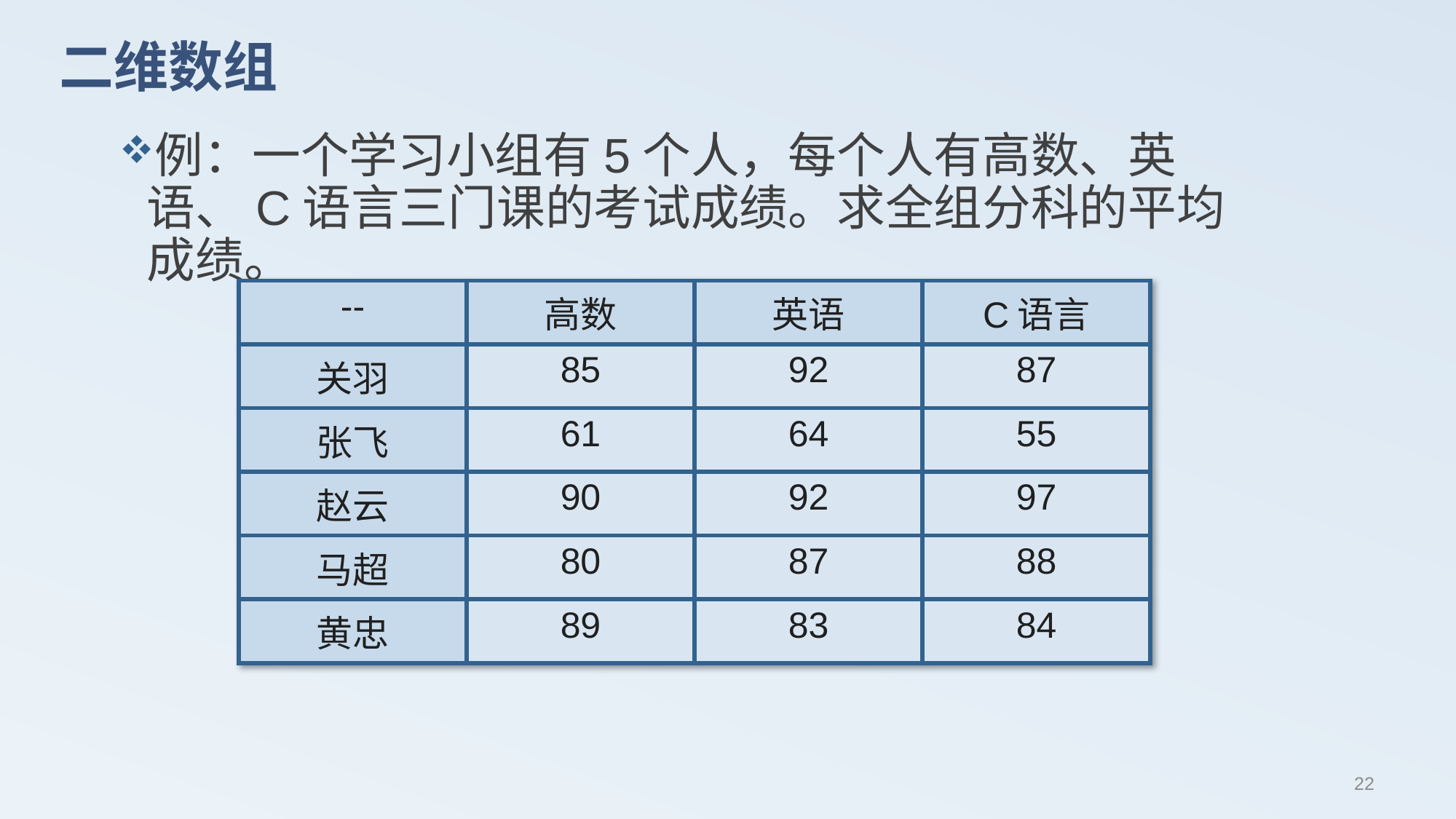

# 二维数组
例：一个学习小组有5个人，每个人有高数、英语、C语言三门课的考试成绩。求全组分科的平均成绩。
| -- | 高数 | 英语 | C语言 |
| --- | --- | --- | --- |
| 关羽 | 85 | 92 | 87 |
| 张飞 | 61 | 64 | 55 |
| 赵云 | 90 | 92 | 97 |
| 马超 | 80 | 87 | 88 |
| 黄忠 | 89 | 83 | 84 |